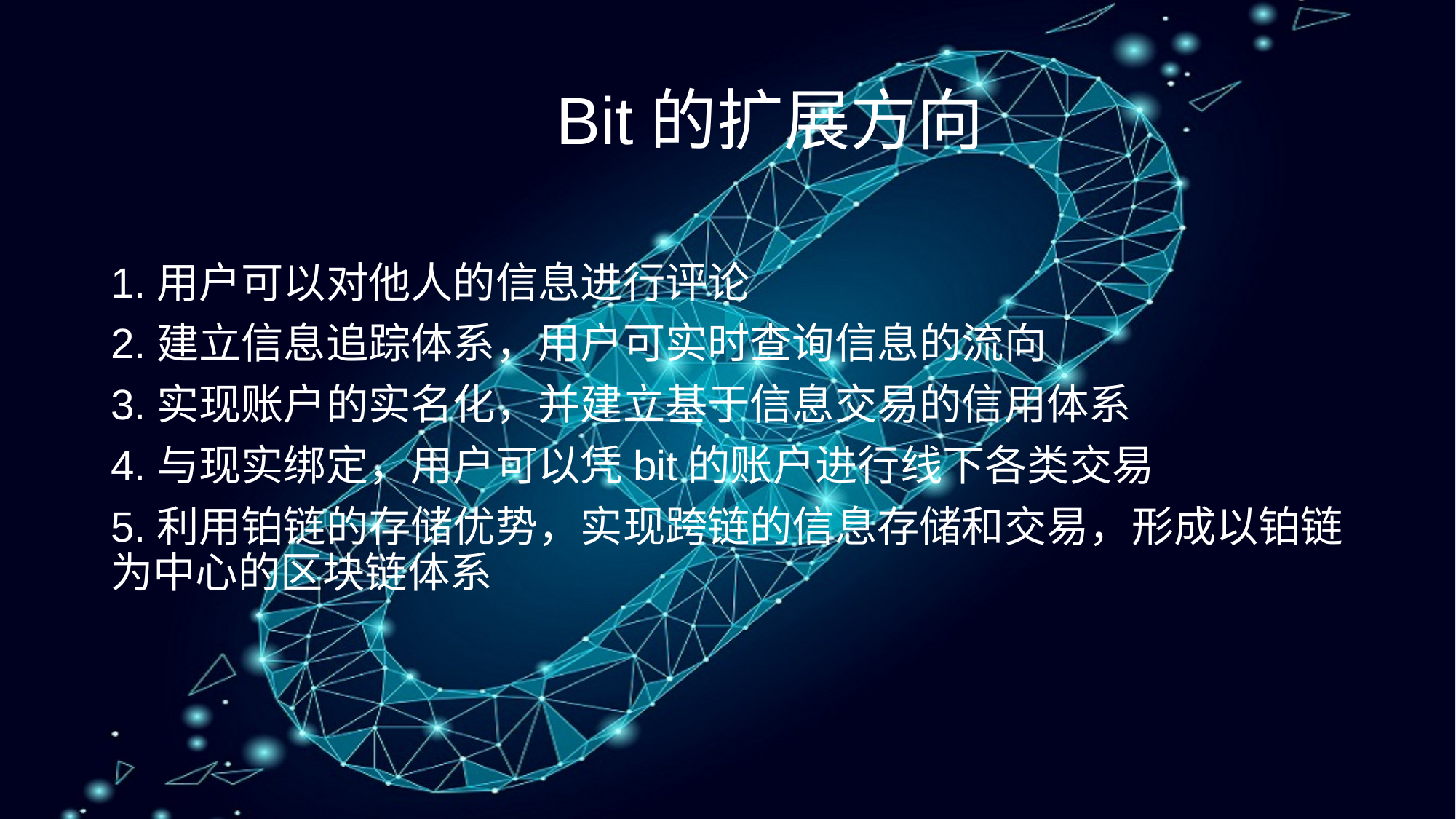

# Bit的扩展方向
1.用户可以对他人的信息进行评论
2.建立信息追踪体系，用户可实时查询信息的流向
3.实现账户的实名化，并建立基于信息交易的信用体系
4.与现实绑定，用户可以凭bit的账户进行线下各类交易
5.利用铂链的存储优势，实现跨链的信息存储和交易，形成以铂链为中心的区块链体系